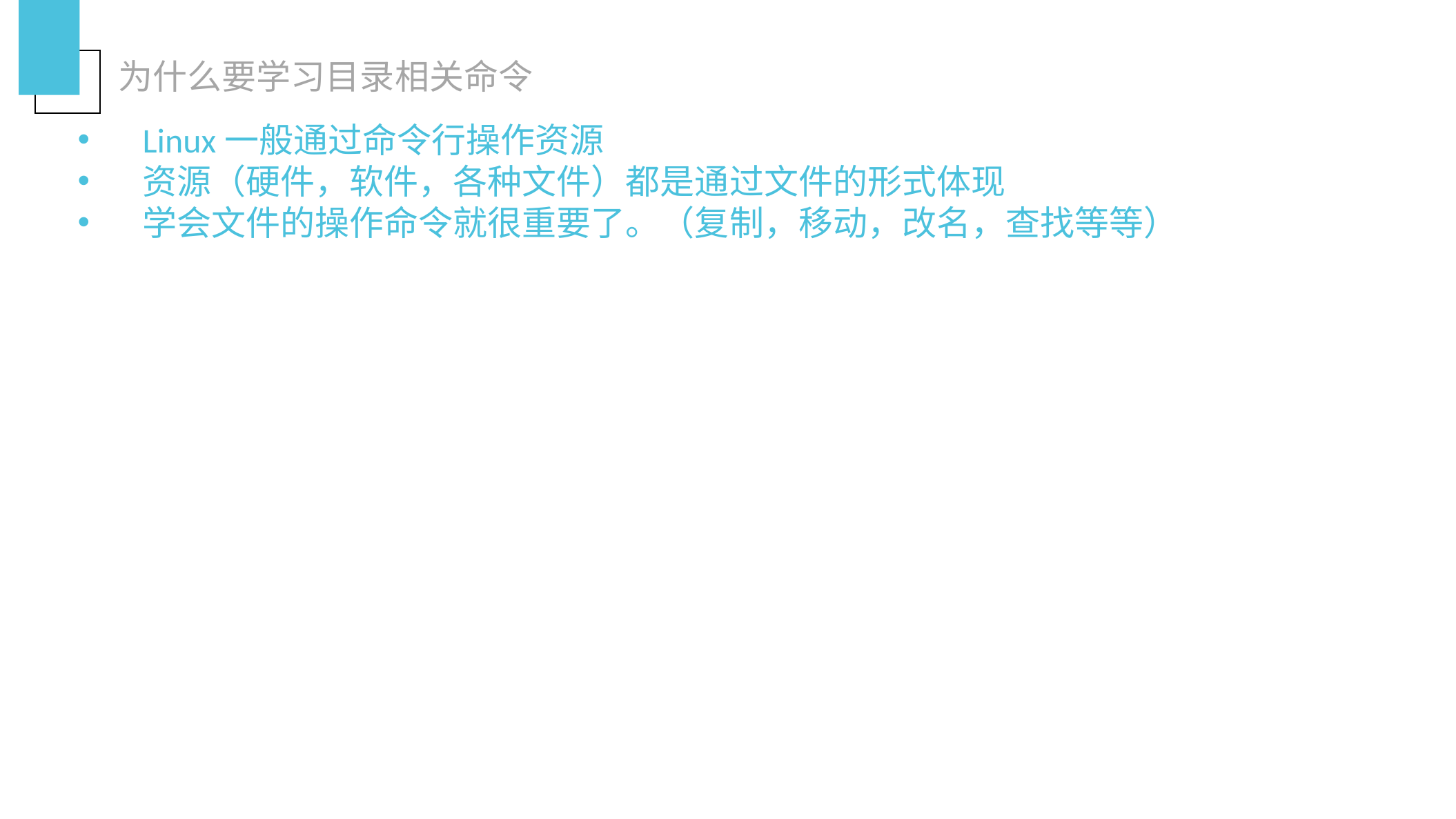

为什么要学习目录相关命令
Linux一般通过命令行操作资源
资源（硬件，软件，各种文件）都是通过文件的形式体现
学会文件的操作命令就很重要了。（复制，移动，改名，查找等等）